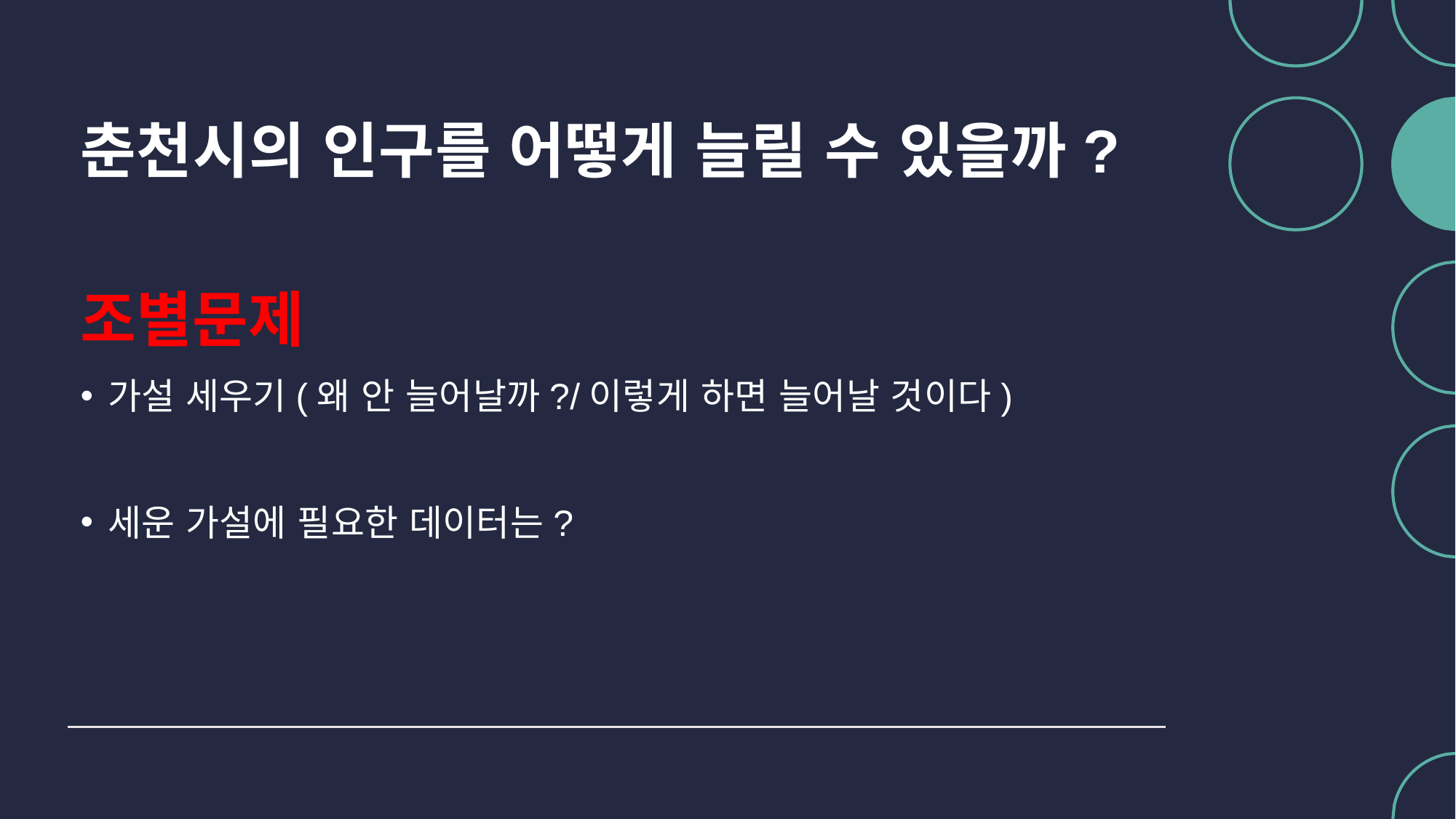

# 춘천시의 인구를 어떻게 늘릴 수 있을까?

조별문제
가설 세우기(왜 안 늘어날까?/이렇게 하면 늘어날 것이다)

세운 가설에 필요한 데이터는?